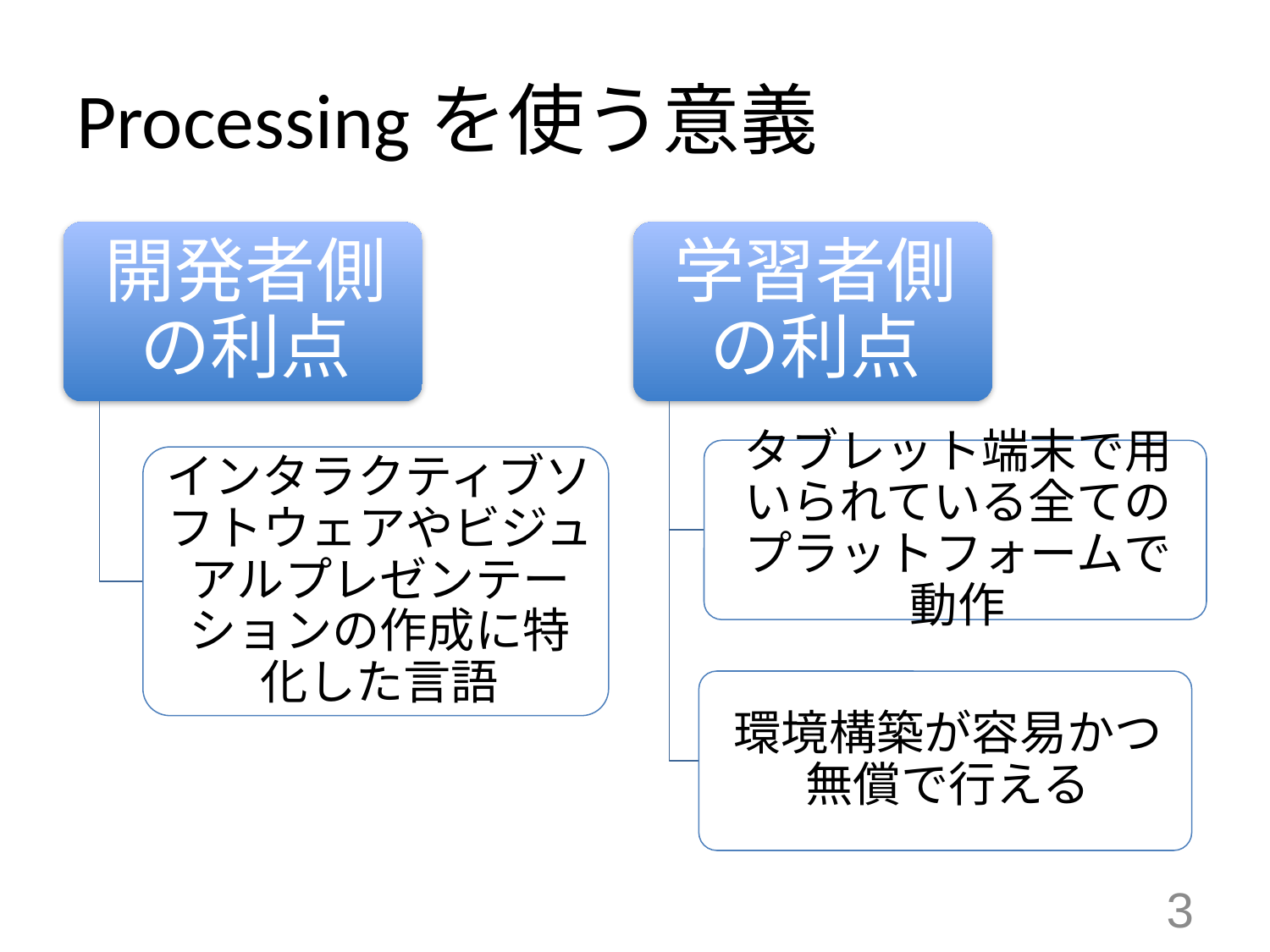

# Processingを使う意義
開発者側の利点
インタラクティブソフトウェアやビジュアルプレゼンテーションの作成に特化した言語
学習者側の利点
タブレット端末で用いられている全てのプラットフォームで動作
環境構築が容易かつ無償で行える
3